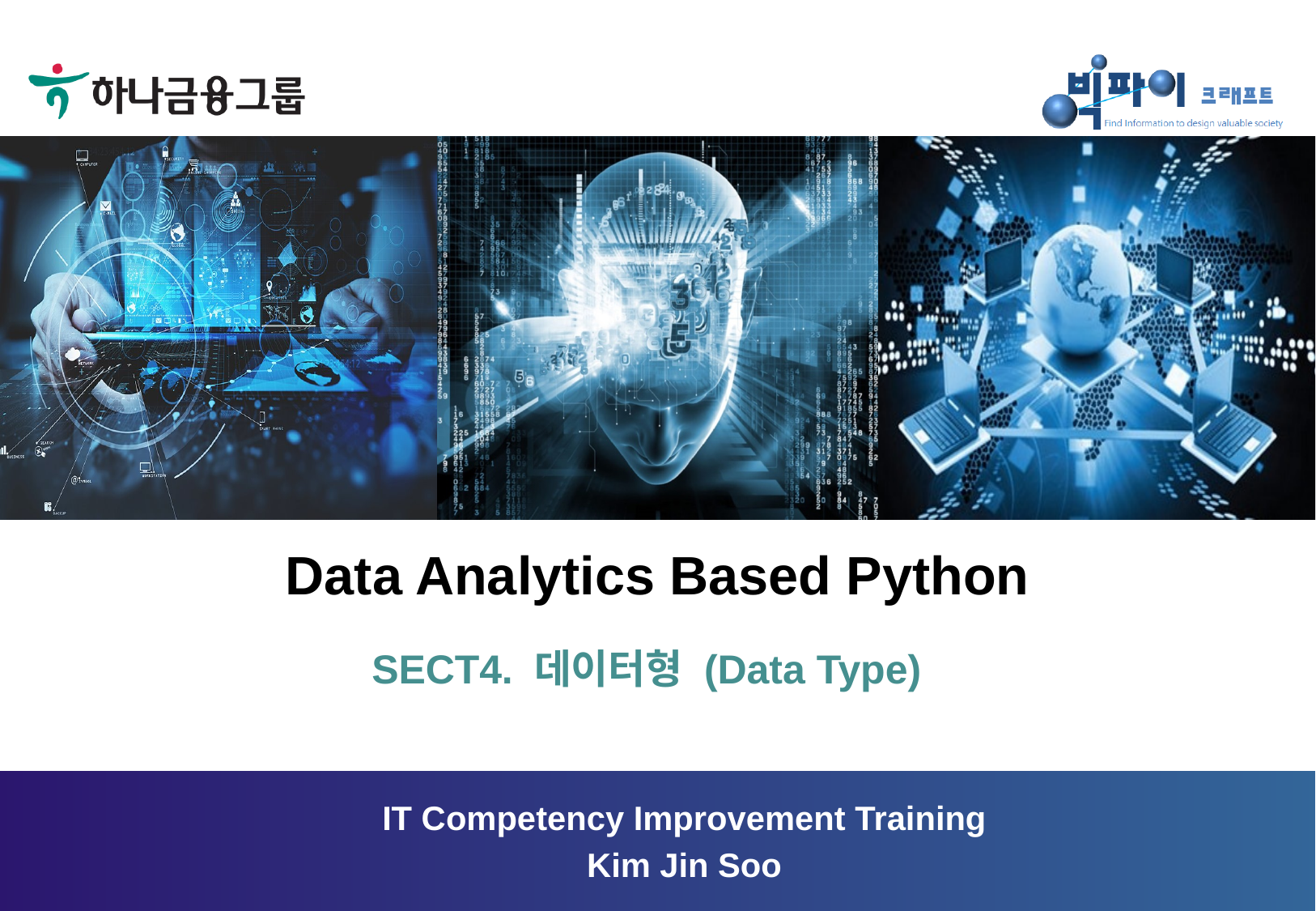

# Data Analytics Based Python
SECT4. 데이터형 (Data Type)

IT Competency Improvement Training
Kim Jin Soo